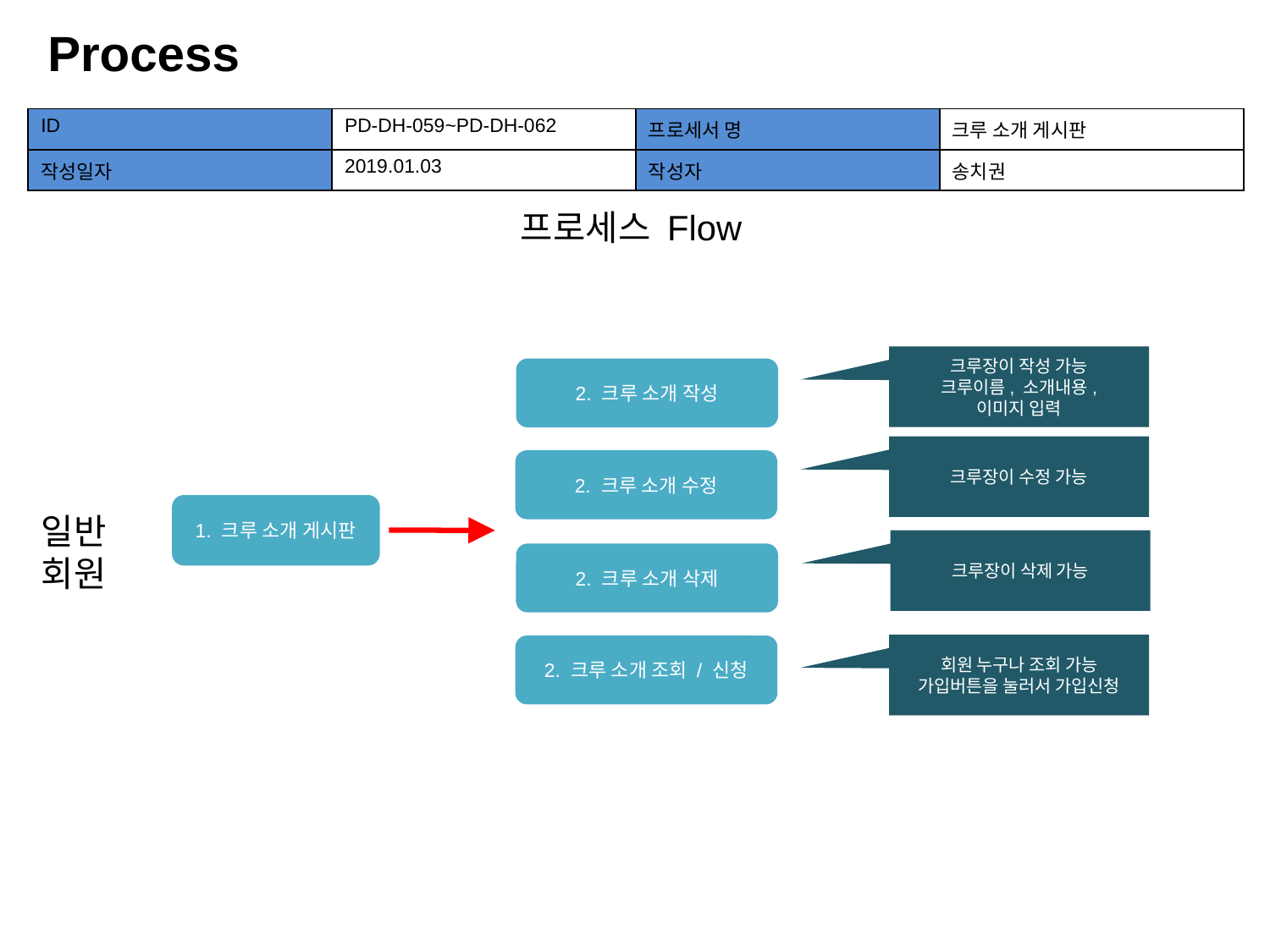

Process

| ID | PD-DH-059~PD-DH-062 | 프로세서 명 | 크루 소개 게시판 |
| --- | --- | --- | --- |
| 작성일자 | 2019.01.03 | 작성자 | 송치권 |
프로세스 Flow
크루장이 작성 가능
크루이름, 소개내용,
이미지 입력
2. 크루 소개 작성
크루장이 수정 가능
2. 크루 소개 수정
1. 크루 소개 게시판
일반
회원
크루장이 삭제 가능
2. 크루 소개 삭제
회원 누구나 조회 가능
가입버튼을 눌러서 가입신청
2. 크루 소개 조회 / 신청